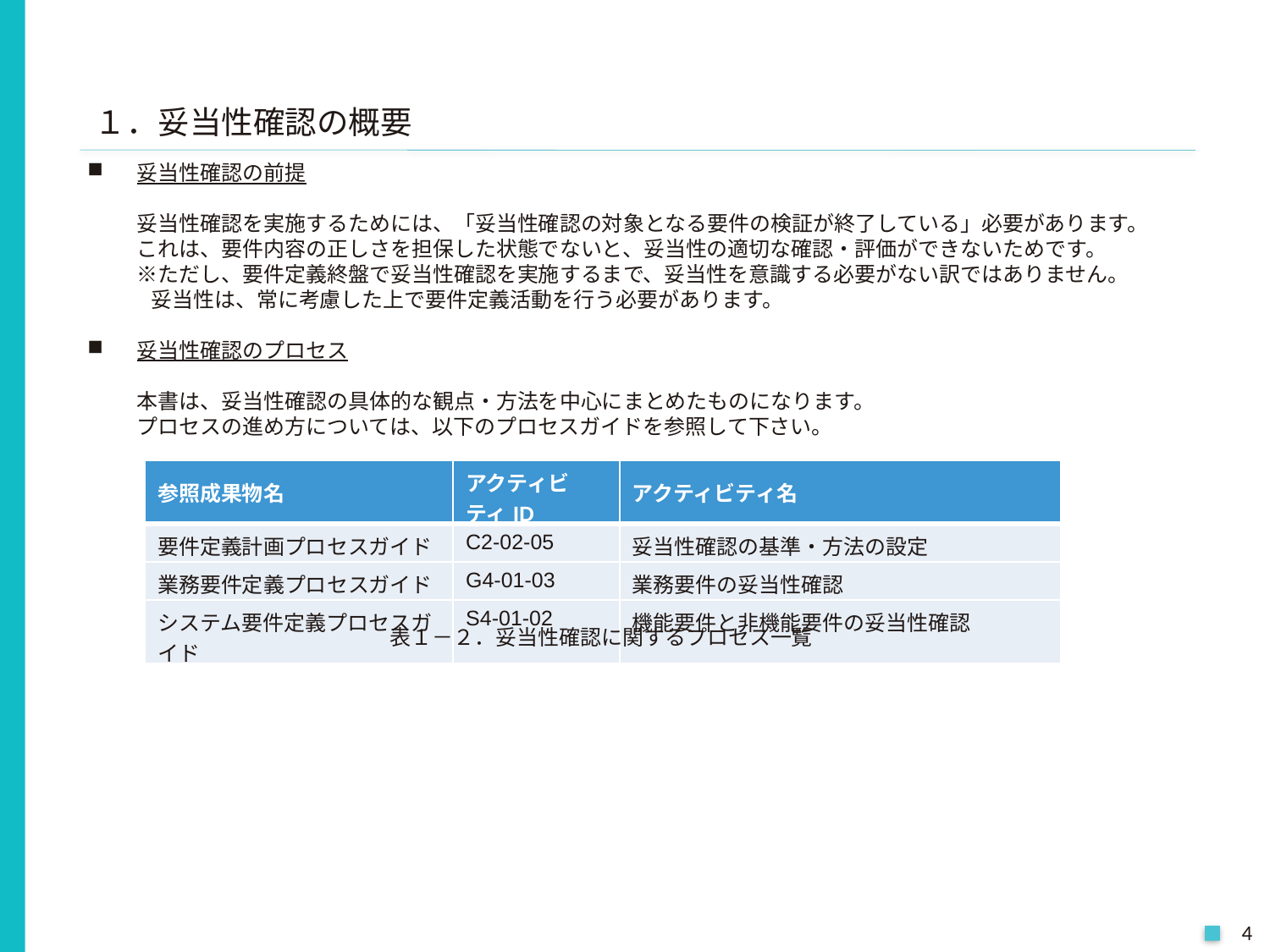

１．妥当性確認の概要
妥当性確認の前提
妥当性確認を実施するためには、「妥当性確認の対象となる要件の検証が終了している」必要があります。
これは、要件内容の正しさを担保した状態でないと、妥当性の適切な確認・評価ができないためです。
※ただし、要件定義終盤で妥当性確認を実施するまで、妥当性を意識する必要がない訳ではありません。
   妥当性は、常に考慮した上で要件定義活動を行う必要があります。
妥当性確認のプロセス
本書は、妥当性確認の具体的な観点・方法を中心にまとめたものになります。
プロセスの進め方については、以下のプロセスガイドを参照して下さい。
| 参照成果物名 | アクティビティID | アクティビティ名 |
| --- | --- | --- |
| 要件定義計画プロセスガイド | C2-02-05 | 妥当性確認の基準・方法の設定 |
| 業務要件定義プロセスガイド | G4-01-03 | 業務要件の妥当性確認 |
| システム要件定義プロセスガイド | S4-01-02 | 機能要件と非機能要件の妥当性確認 |
表１－２．妥当性確認に関するプロセス一覧
4